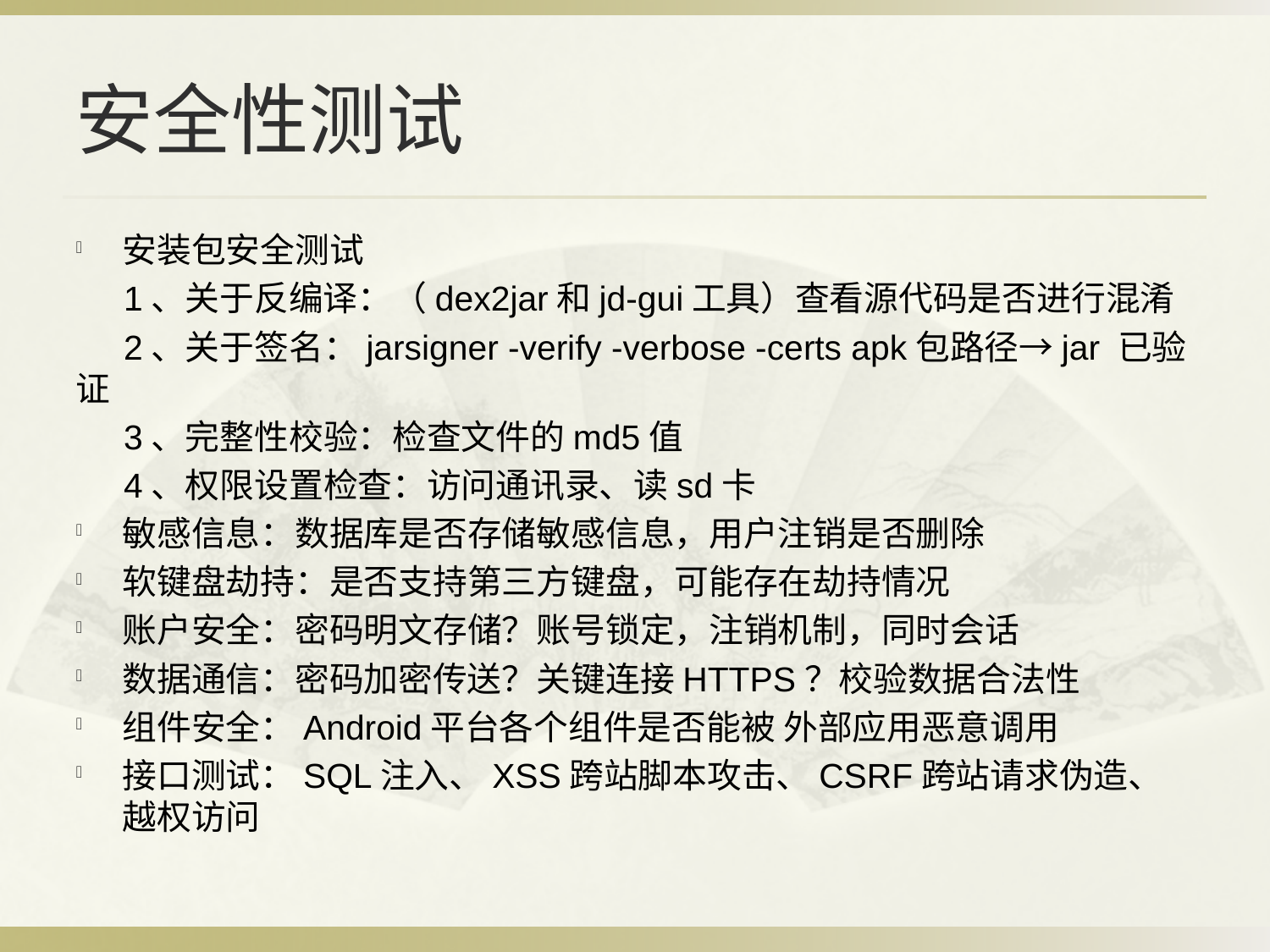

# 安全性测试
安装包安全测试
     1、关于反编译：（dex2jar和jd-gui工具）查看源代码是否进行混淆
     2、关于签名：jarsigner -verify -verbose -certs apk包路径→jar 已验证
     3、完整性校验：检查文件的md5值
     4、权限设置检查：访问通讯录、读sd卡
敏感信息：数据库是否存储敏感信息，用户注销是否删除
软键盘劫持：是否支持第三方键盘，可能存在劫持情况
账户安全：密码明文存储？账号锁定，注销机制，同时会话
数据通信：密码加密传送？关键连接HTTPS？校验数据合法性
组件安全：Android平台各个组件是否能被 外部应用恶意调用
接口测试：SQL注入、XSS跨站脚本攻击、CSRF跨站请求伪造、越权访问